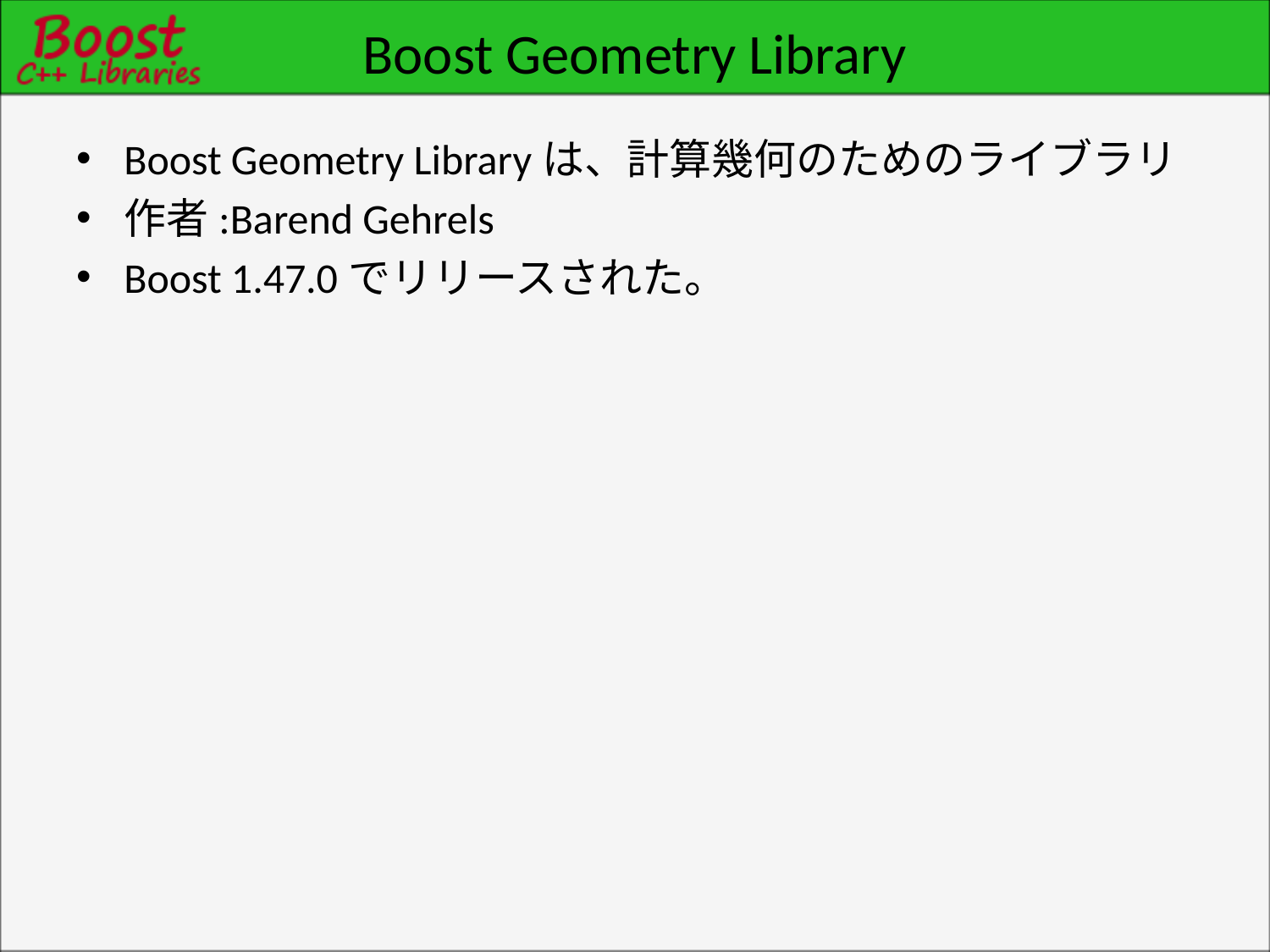

# Boost Geometry Library
Boost Geometry Libraryは、計算幾何のためのライブラリ
作者:Barend Gehrels
Boost 1.47.0でリリースされた。